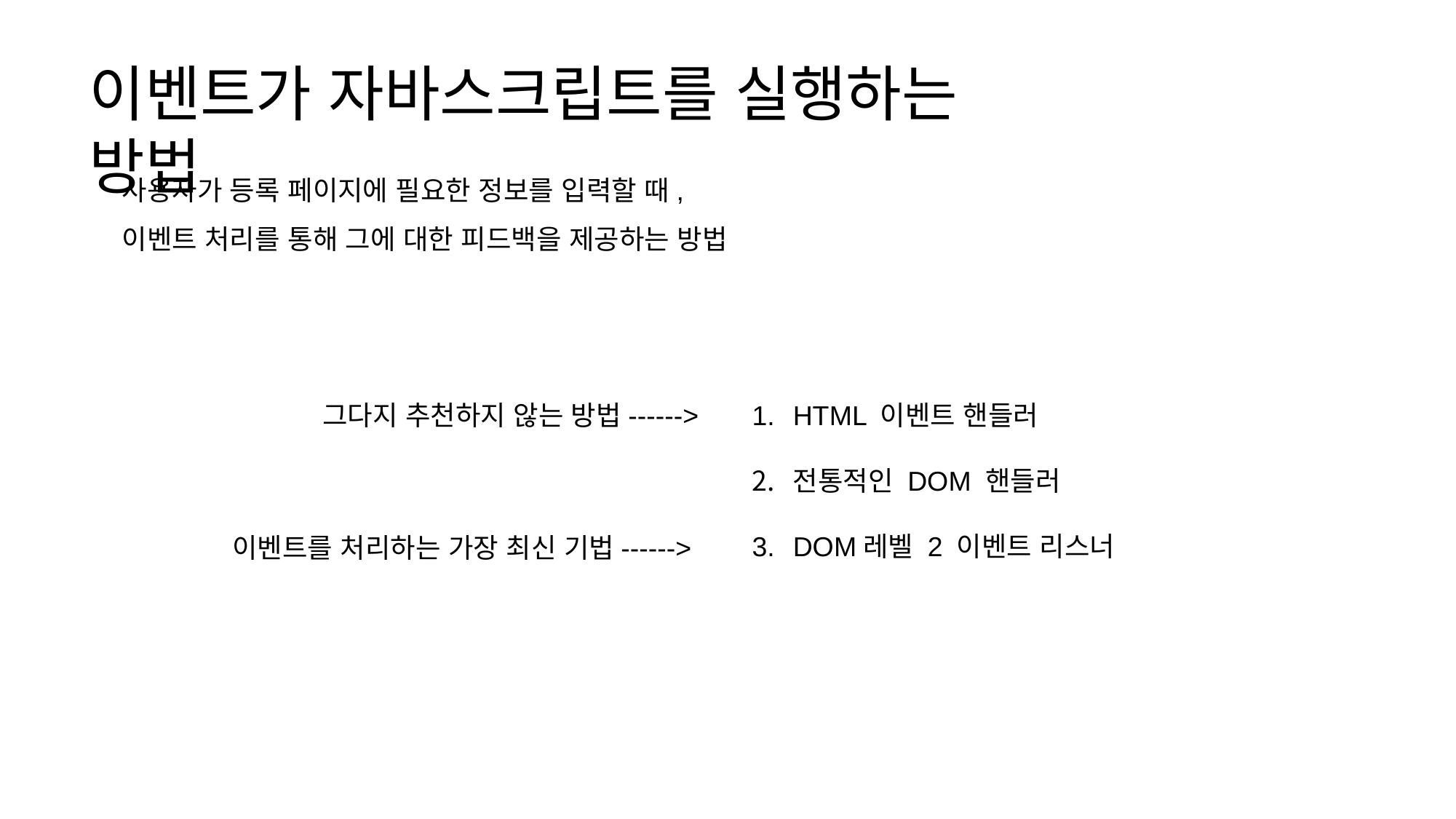

이벤트가 자바스크립트를 실행하는 방법
사용자가 등록 페이지에 필요한 정보를 입력할 때,
이벤트 처리를 통해 그에 대한 피드백을 제공하는 방법
그다지 추천하지 않는 방법------>
HTML 이벤트 핸들러

전통적인 DOM 핸들러

DOM레벨 2 이벤트 리스너
이벤트를 처리하는 가장 최신 기법------>